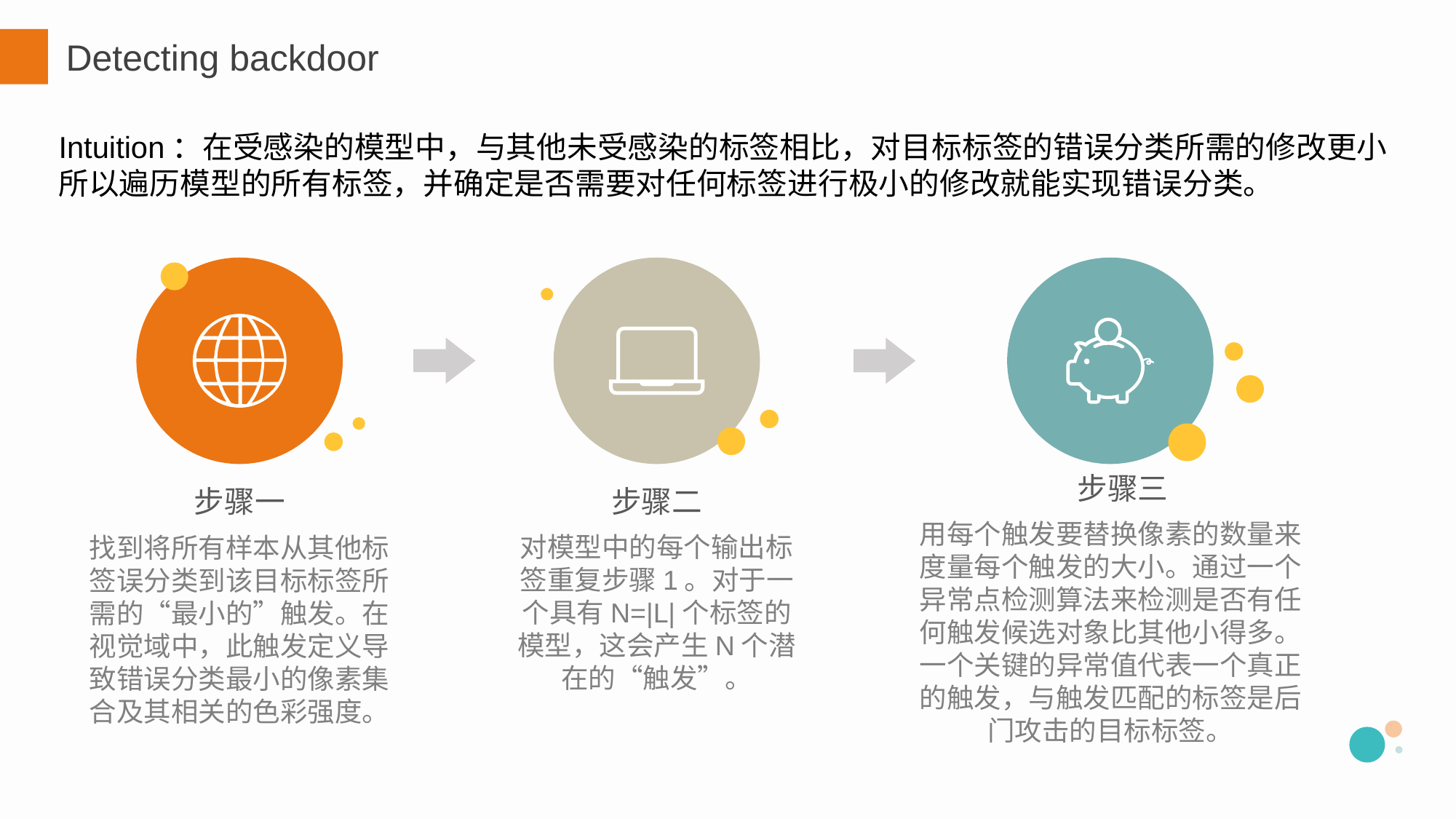

Detecting backdoor
Intuition：在受感染的模型中，与其他未受感染的标签相比，对目标标签的错误分类所需的修改更小
所以遍历模型的所有标签，并确定是否需要对任何标签进行极小的修改就能实现错误分类。

步骤一
找到将所有样本从其他标签误分类到该目标标签所需的“最小的”触发。在视觉域中，此触发定义导致错误分类最小的像素集合及其相关的色彩强度。

步骤二
对模型中的每个输出标签重复步骤1。对于一个具有N=|L|个标签的模型，这会产生N个潜在的“触发”。

步骤三
用每个触发要替换像素的数量来度量每个触发的大小。通过一个异常点检测算法来检测是否有任何触发候选对象比其他小得多。一个关键的异常值代表一个真正的触发，与触发匹配的标签是后门攻击的目标标签。

14